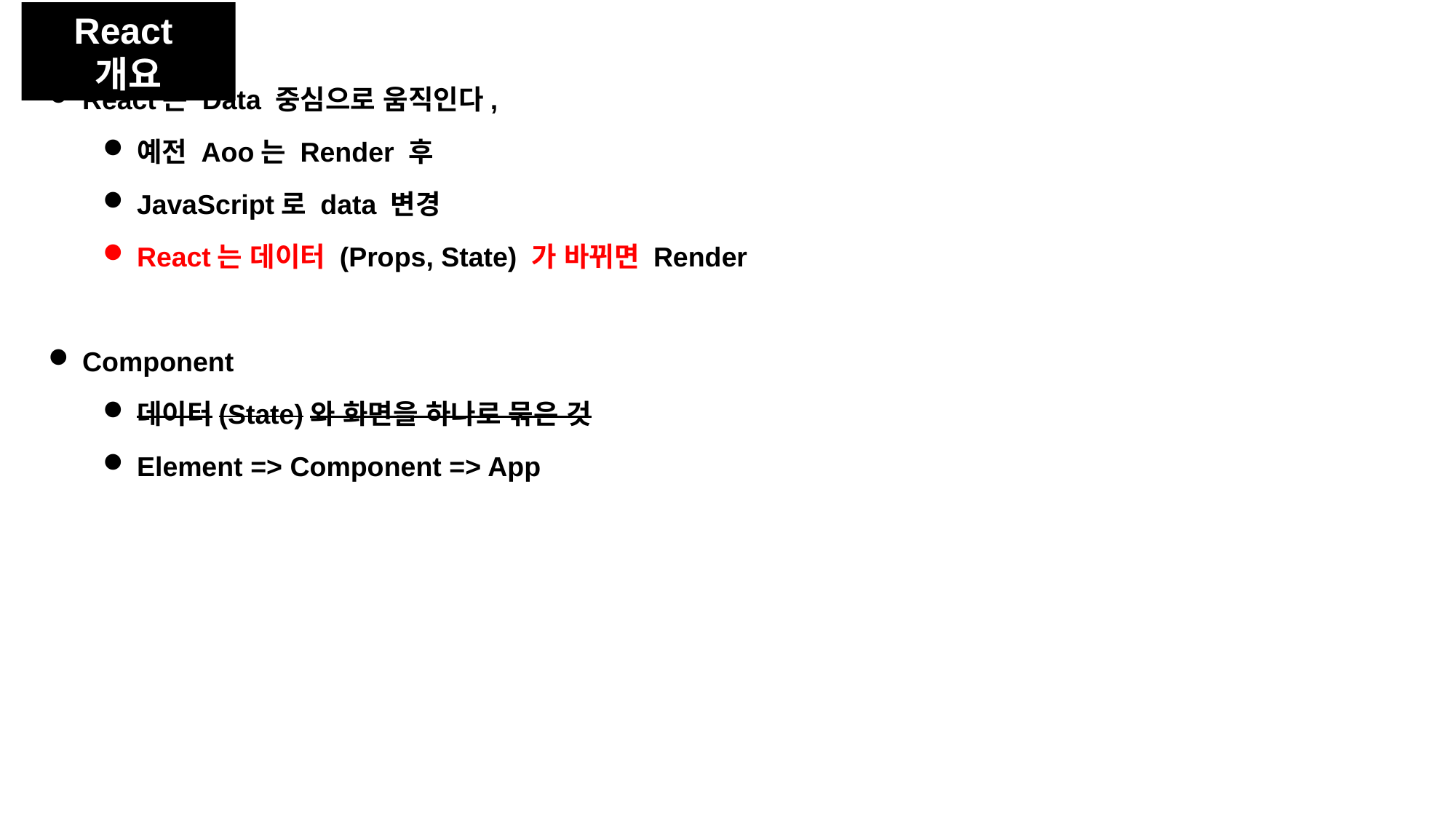

React  개요
React는 Data 중심으로 움직인다,
예전 Aoo는 Render 후
JavaScript로 data 변경
React는 데이터 (Props, State) 가 바뀌면 Render

Component
데이터(State)와 화면을 하나로 묶은 것
Element => Component => App